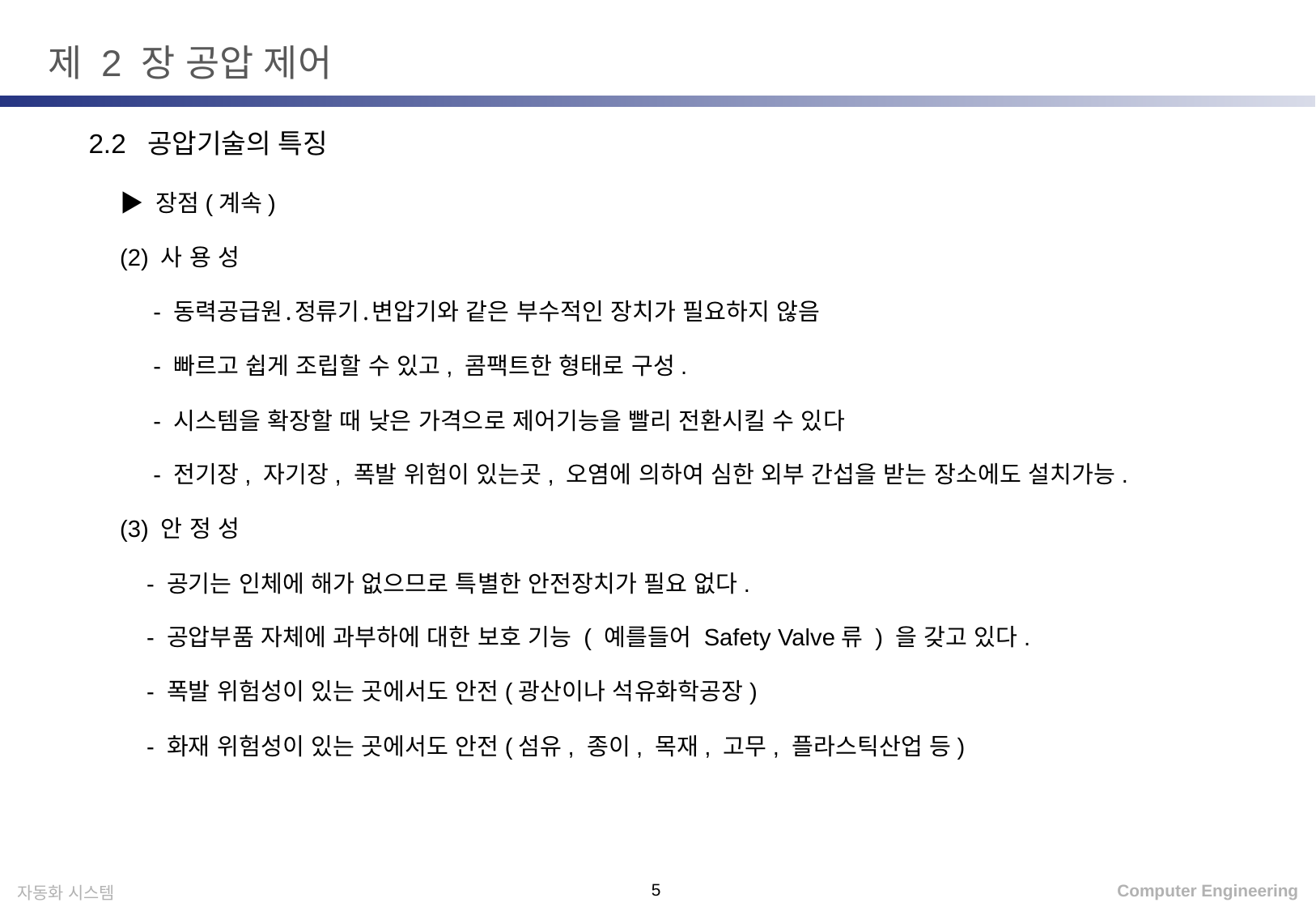

제 2 장 공압 제어
2.2  공압기술의 특징
▶ 장점(계속)
(2) 사 용 성
     - 동력공급원․정류기․변압기와 같은 부수적인 장치가 필요하지 않음
     - 빠르고 쉽게 조립할 수 있고, 콤팩트한 형태로 구성.
     - 시스템을 확장할 때 낮은 가격으로 제어기능을 빨리 전환시킬 수 있다
     - 전기장, 자기장, 폭발 위험이 있는곳, 오염에 의하여 심한 외부 간섭을 받는 장소에도 설치가능.
(3) 안 정 성
    - 공기는 인체에 해가 없으므로 특별한 안전장치가 필요 없다.
    - 공압부품 자체에 과부하에 대한 보호 기능 ( 예를들어 Safety Valve류 ) 을 갖고 있다.
    - 폭발 위험성이 있는 곳에서도 안전(광산이나 석유화학공장)
    - 화재 위험성이 있는 곳에서도 안전(섬유, 종이, 목재, 고무, 플라스틱산업 등)